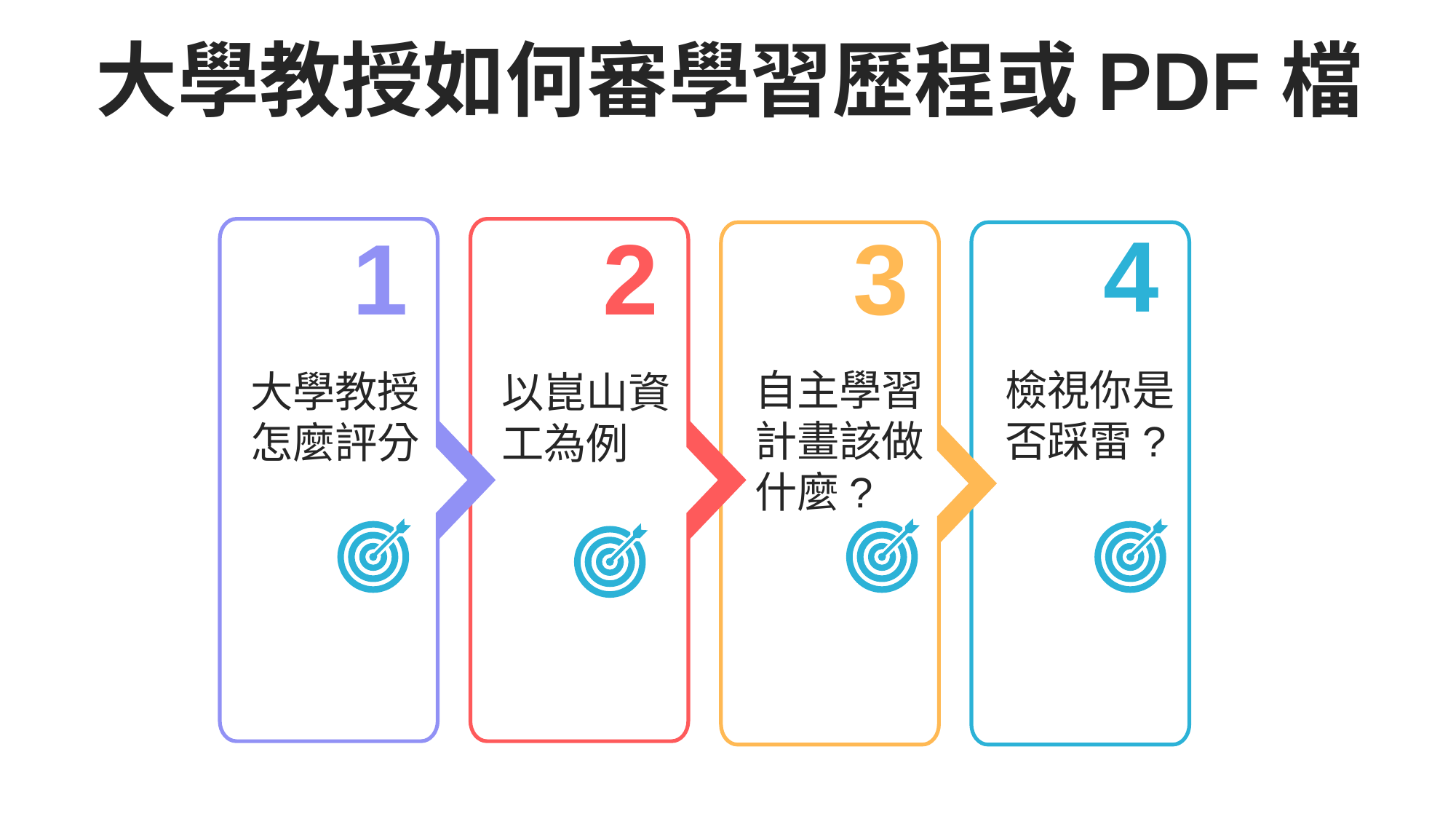

大學教授如何審學習歷程或PDF檔
4
1
2
3

自主學習計畫該做什麼?
檢視你是否踩雷?
大學教授怎麼評分
以崑山資工為例